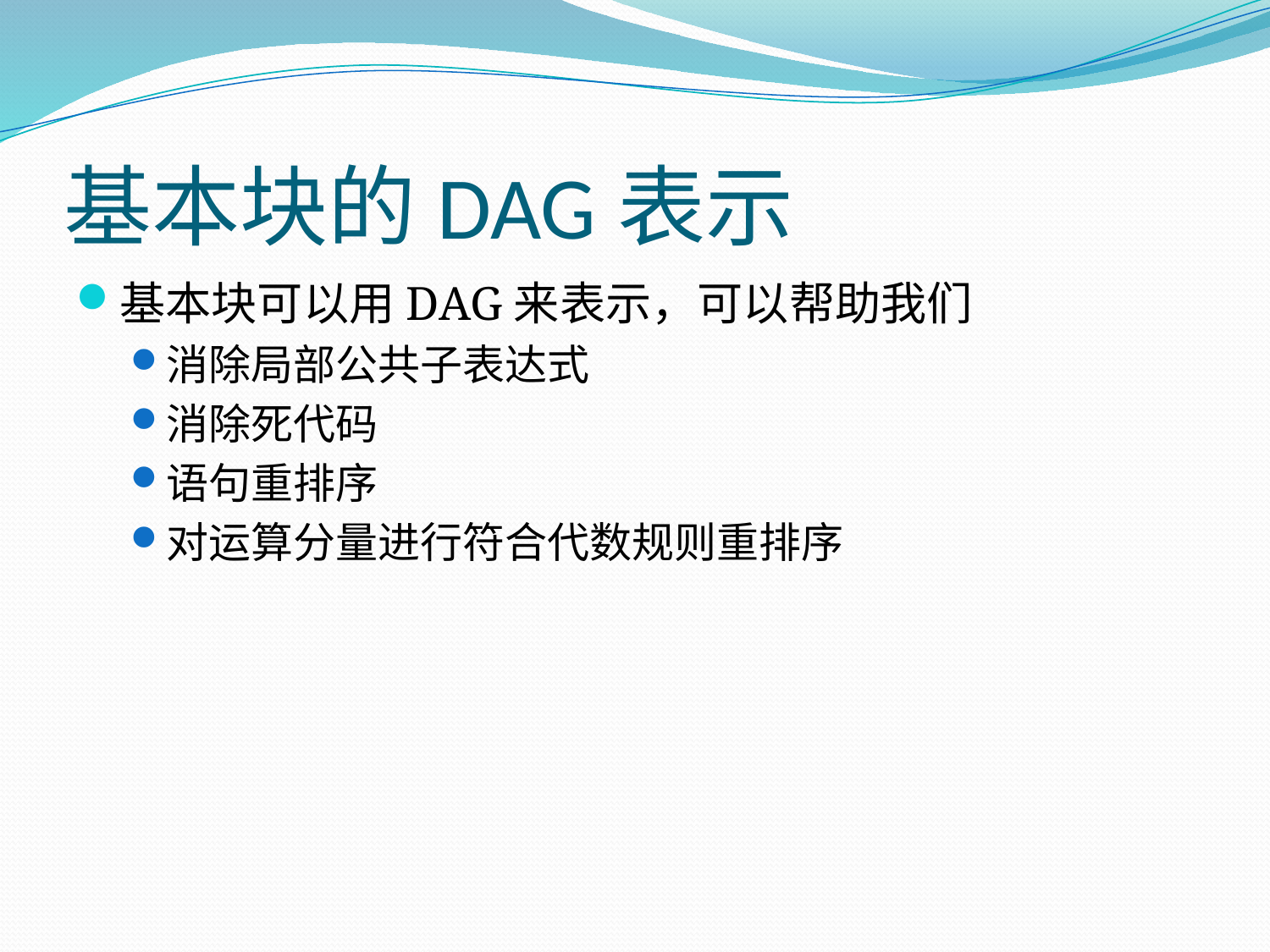

# 基本块的DAG表示
基本块可以用DAG来表示，可以帮助我们
消除局部公共子表达式
消除死代码
语句重排序
对运算分量进行符合代数规则重排序